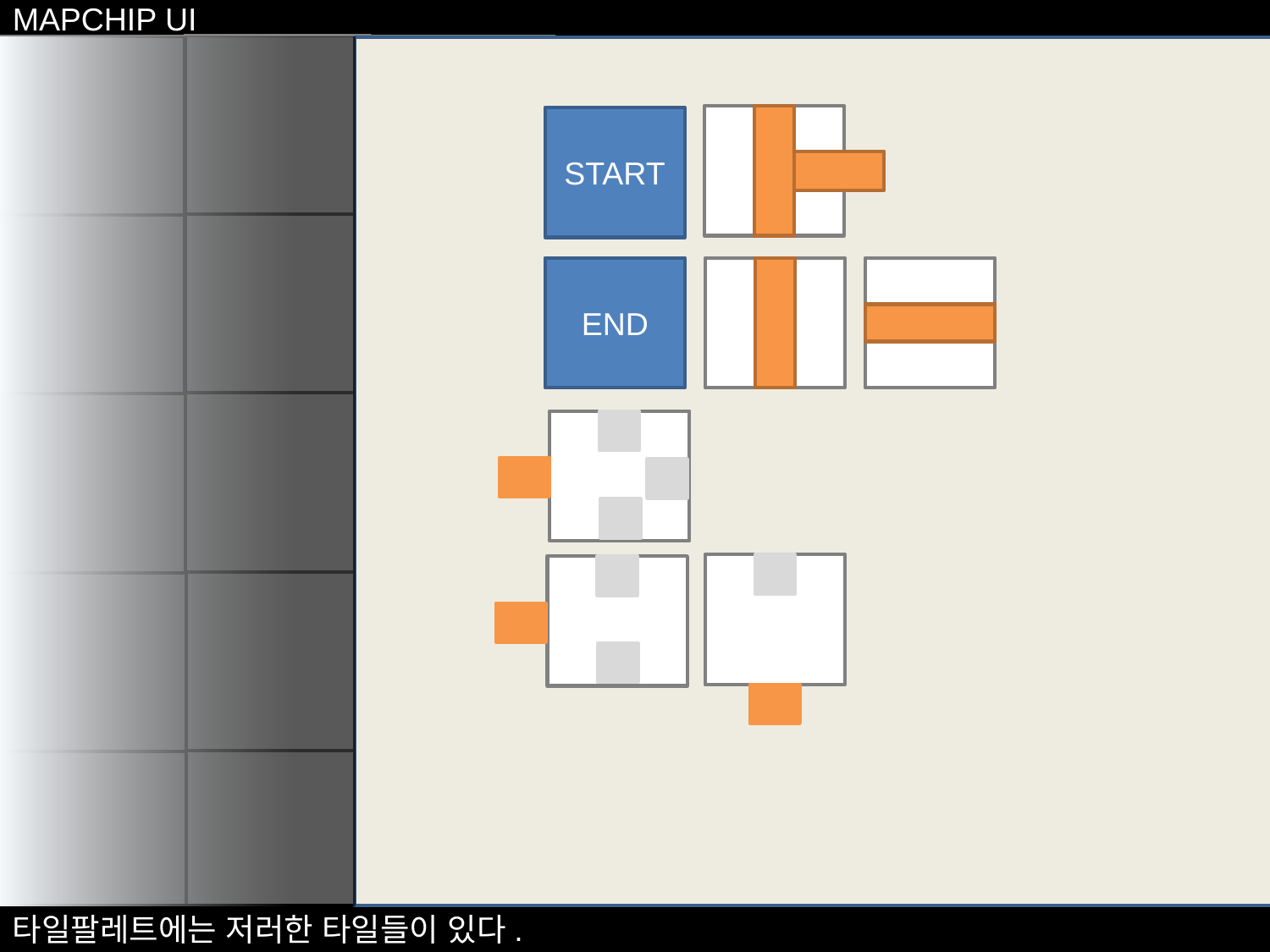

MAPCHIP UI

START

END

타일팔레트에는 저러한 타일들이 있다.